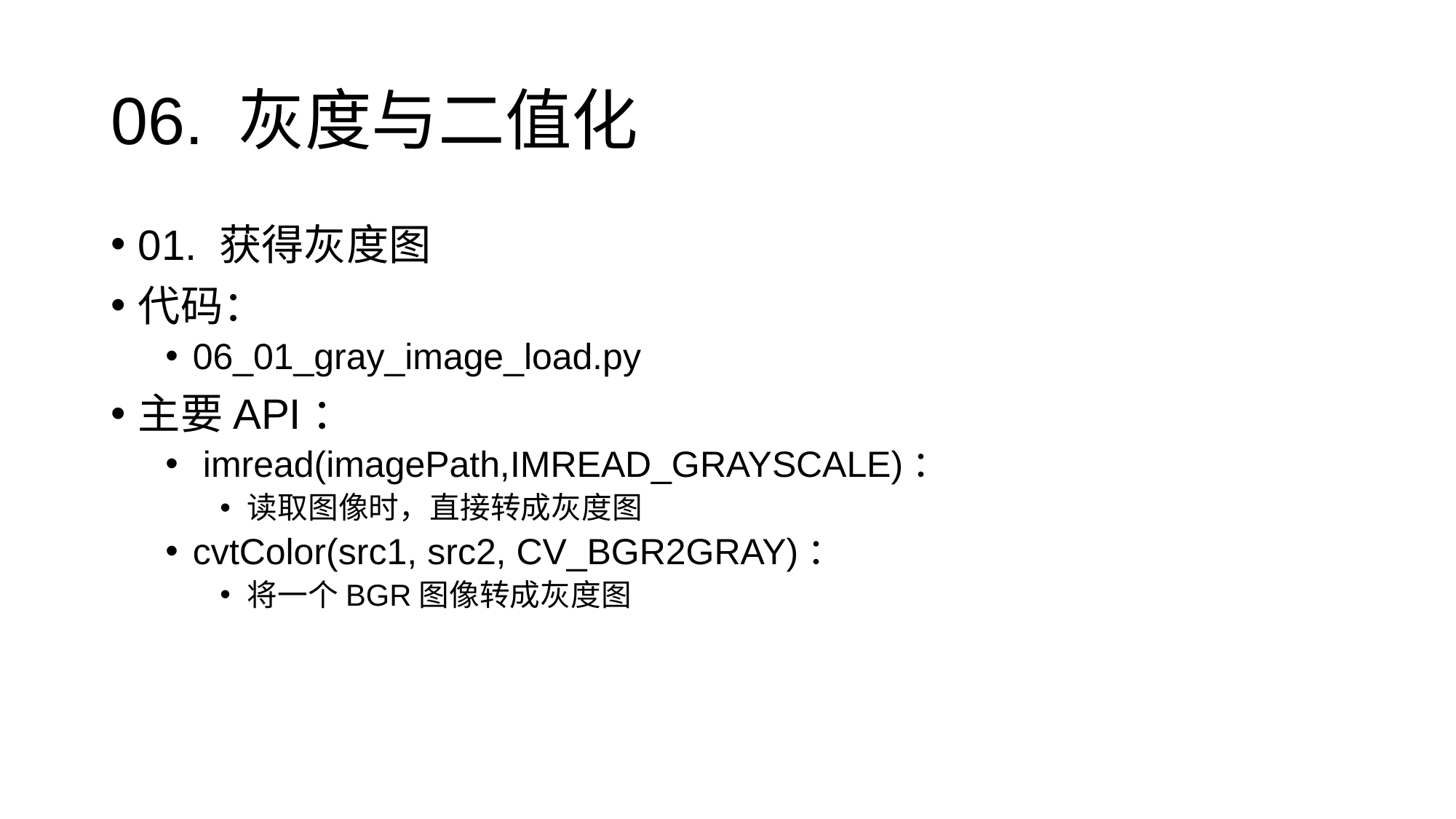

# 06. 灰度与二值化
01. 获得灰度图
代码：
06_01_gray_image_load.py
主要API：
 imread(imagePath,IMREAD_GRAYSCALE)：
读取图像时，直接转成灰度图
cvtColor(src1, src2, CV_BGR2GRAY)：
将一个BGR图像转成灰度图